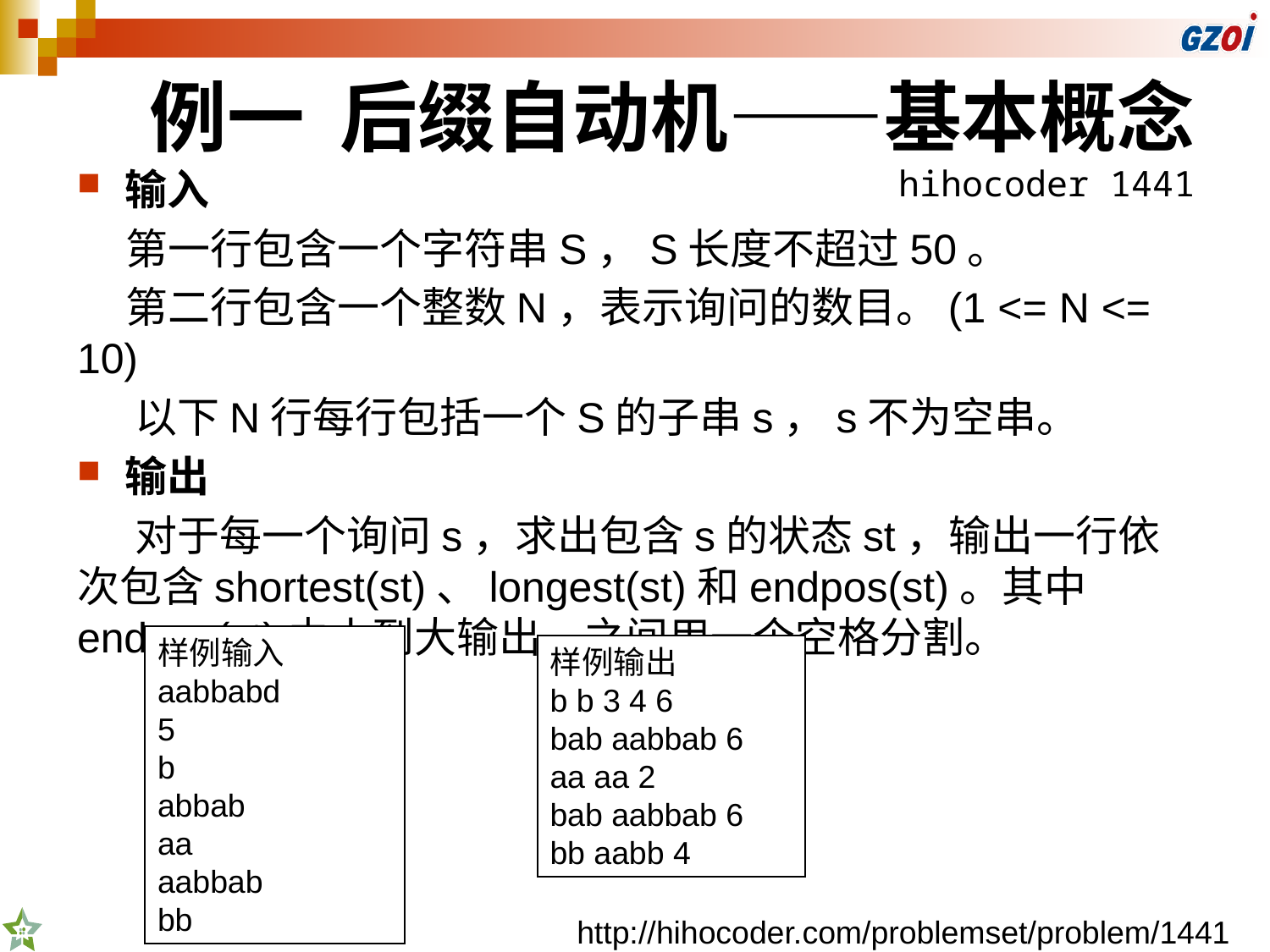

# 例一  后缀自动机——基本概念 hihocoder 1441
输入
    第一行包含一个字符串S，S长度不超过50。
    第二行包含一个整数N，表示询问的数目。(1 <= N <= 10)
     以下N行每行包括一个S的子串s，s不为空串。
输出
     对于每一个询问s，求出包含s的状态st，输出一行依次包含shortest(st)、longest(st)和endpos(st)。其中endpos(st)由小到大输出，之间用一个空格分割。

样例输入
aabbabd
5
b
abbab
aa
aabbab
bb
样例输出
b b 3 4 6
bab aabbab 6
aa aa 2
bab aabbab 6
bb aabb 4
http://hihocoder.com/problemset/problem/1441